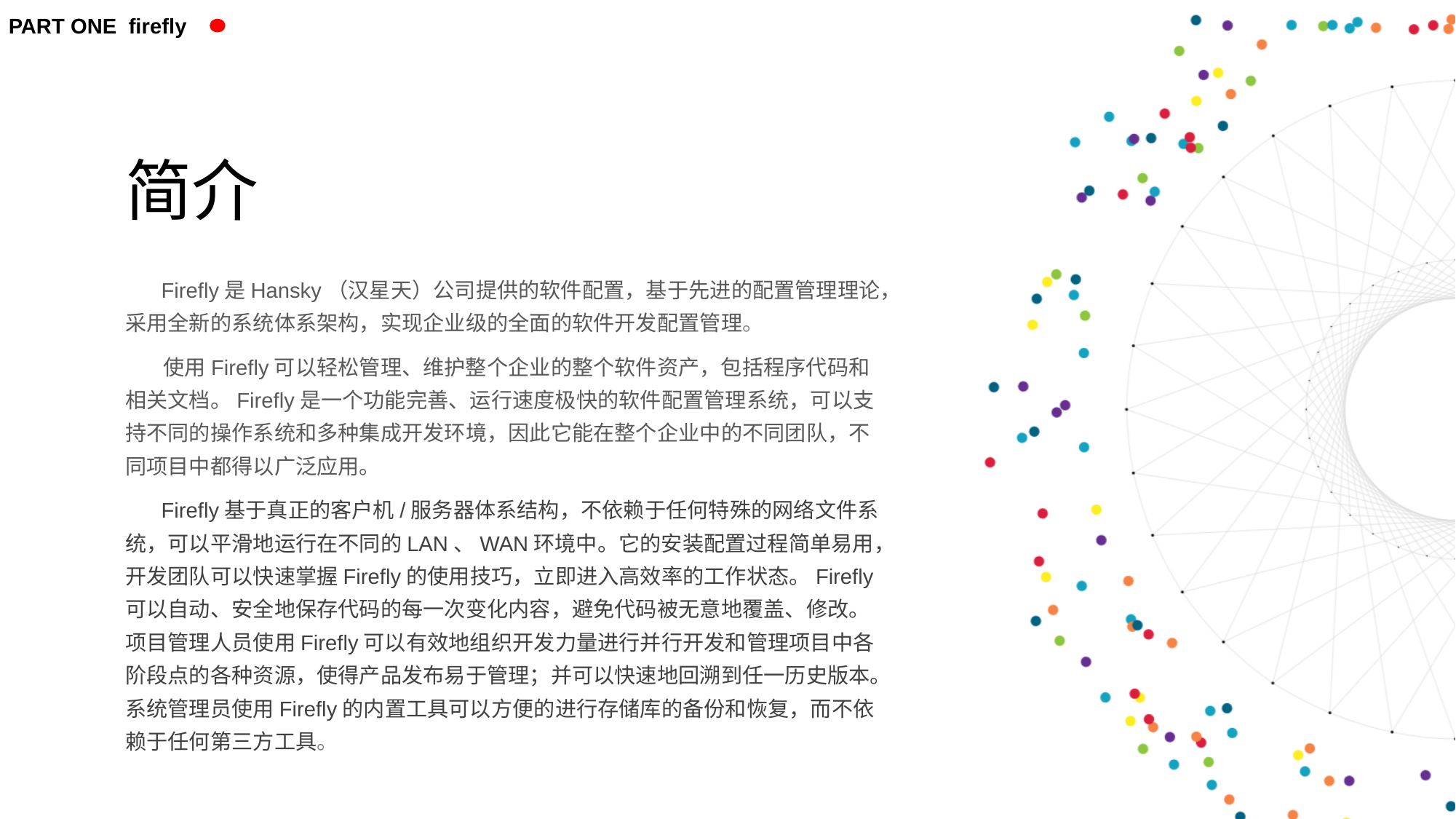

PART ONE  firefly

简介

      Firefly是Hansky（汉星天）公司提供的软件配置，基于先进的配置管理理论，采用全新的系统体系架构，实现企业级的全面的软件开发配置管理。
       使用Firefly可以轻松管理、维护整个企业的整个软件资产，包括程序代码和相关文档。Firefly是一个功能完善、运行速度极快的软件配置管理系统，可以支持不同的操作系统和多种集成开发环境，因此它能在整个企业中的不同团队，不同项目中都得以广泛应用。
      Firefly基于真正的客户机/服务器体系结构，不依赖于任何特殊的网络文件系统，可以平滑地运行在不同的LAN、WAN环境中。它的安装配置过程简单易用，开发团队可以快速掌握Firefly的使用技巧，立即进入高效率的工作状态。Firefly可以自动、安全地保存代码的每一次变化内容，避免代码被无意地覆盖、修改。 项目管理人员使用Firefly可以有效地组织开发力量进行并行开发和管理项目中各阶段点的各种资源，使得产品发布易于管理；并可以快速地回溯到任一历史版本。系统管理员使用Firefly的内置工具可以方便的进行存储库的备份和恢复，而不依赖于任何第三方工具。